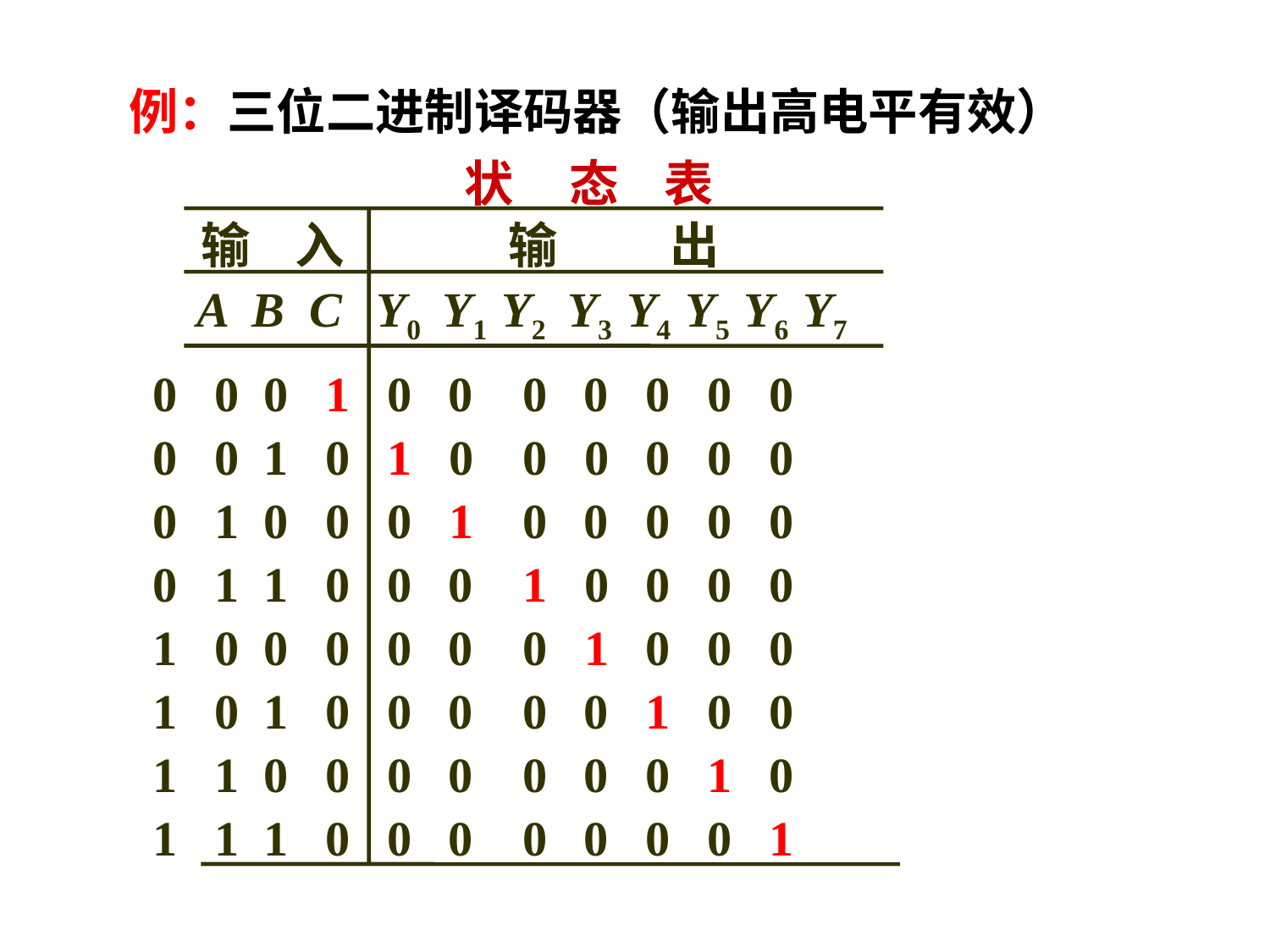

例：三位二进制译码器（输出高电平有效）
状     态    表

输    入

输          出

A  B  C
Y0   Y1  Y2   Y3  Y4  Y5  Y6  Y7

0   0  0   1   0   0    0   0   0   0   0
0   0  1   0   1   0    0   0   0   0   0
0   1  0   0   0   1    0   0   0   0   0
0   1  1   0   0   0    1   0   0   0   0
1   0  0   0   0   0    0   1   0   0   0
1   0  1   0   0   0    0   0   1   0   0
1   1  0   0   0   0    0   0   0   1   0
1   1  1   0   0   0    0   0   0   0   1